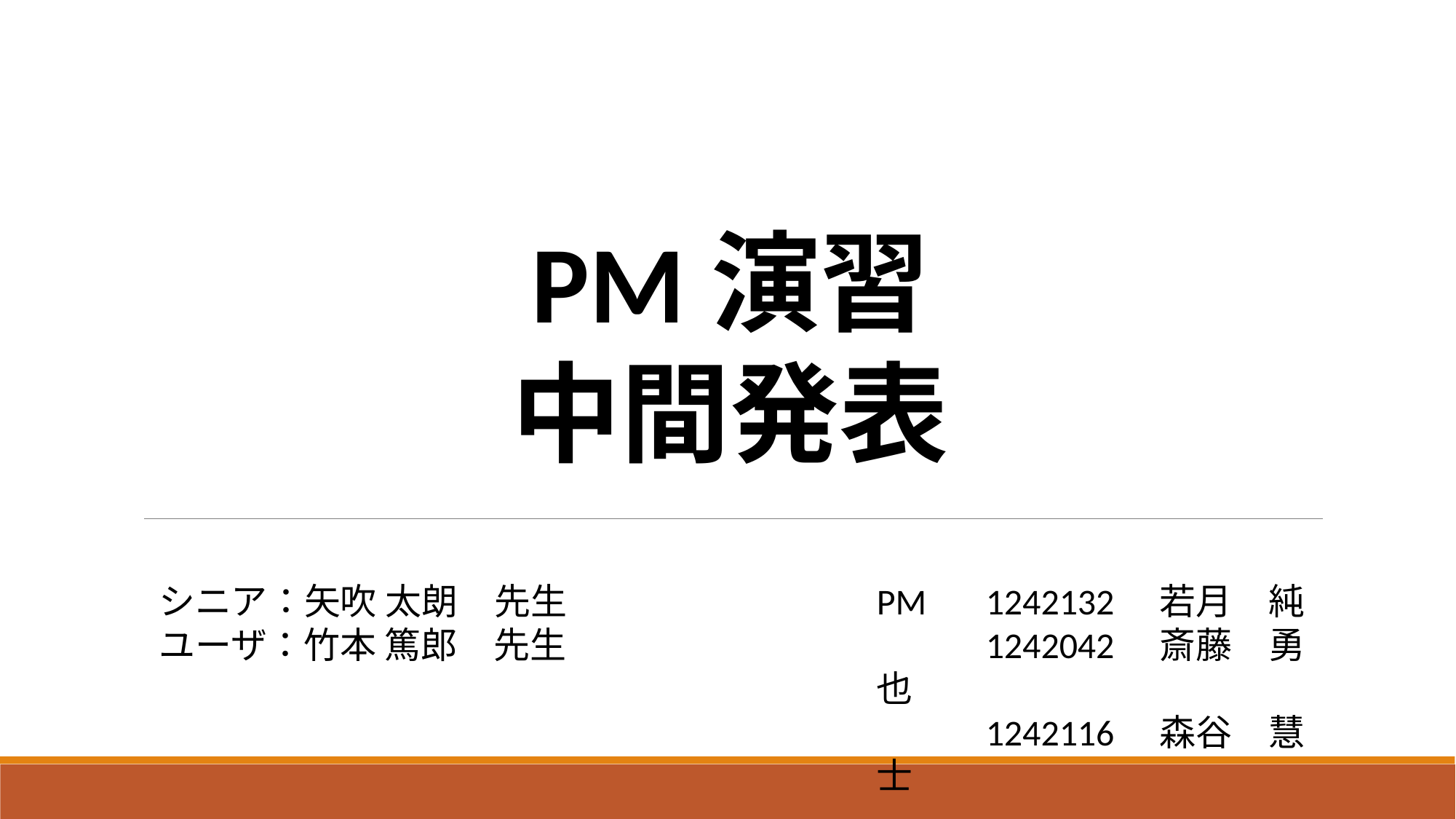

PM演習
中間発表
シニア：矢吹 太朗　先生
ユーザ：竹本 篤郎　先生
PM	1242132　若月　純
    	1242042　斎藤　勇也
    	1242116　森谷　慧士